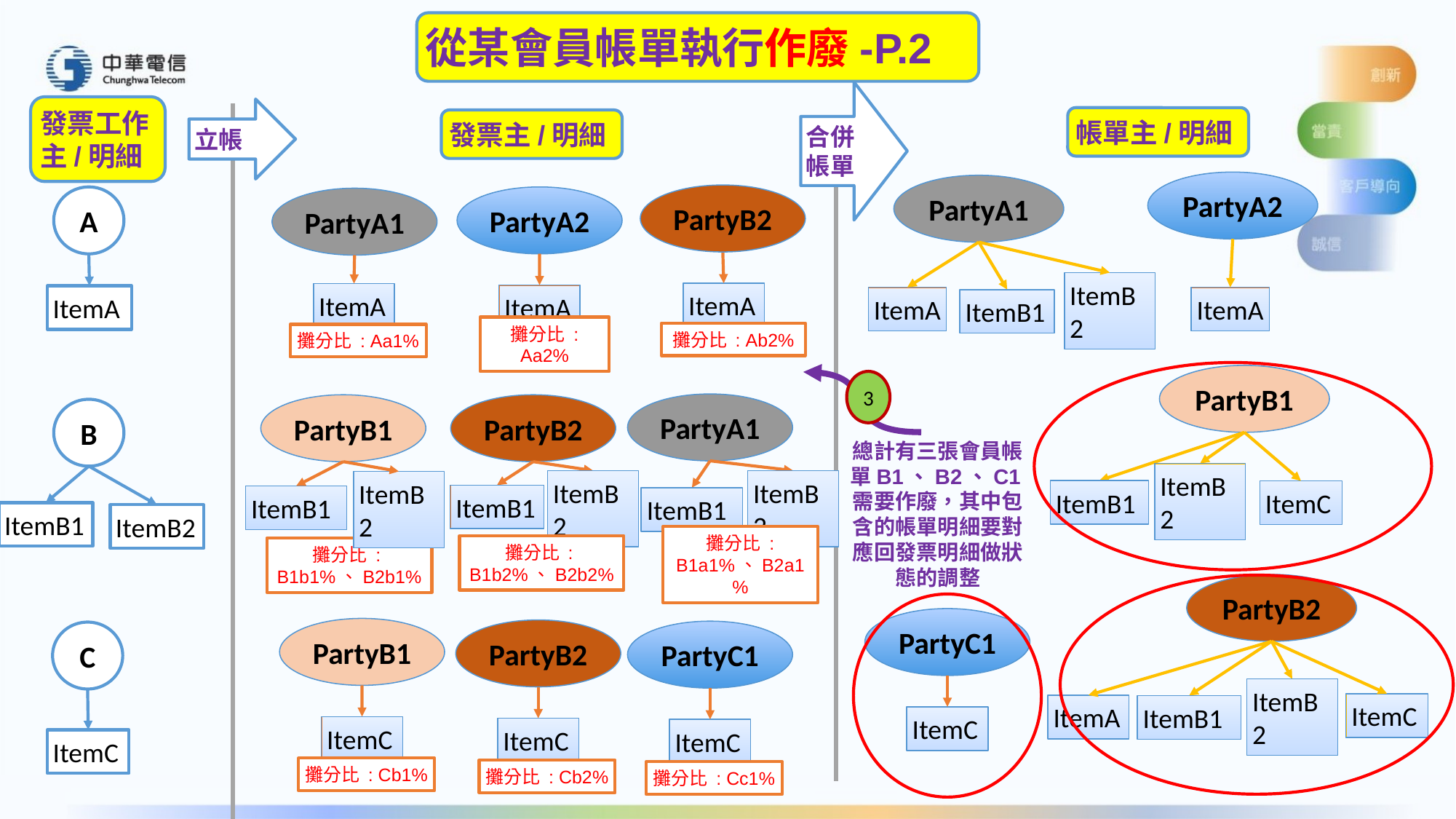

從某會員帳單執行作廢-P.2
合併帳單
發票工作主/明細
立帳
帳單主/明細
發票主/明細
PartyA2
PartyA1
PartyB2
A
PartyA2
PartyA1
ItemA
ItemA
ItemA
ItemA
ItemA
ItemA
ItemB2
ItemB1
攤分比 : Ab2%
攤分比 : Aa1%
攤分比 : Aa2%

PartyB1
3
PartyA1
PartyB1
PartyB2
B
總計有三張會員帳單B1、B2、C1需要作廢，其中包含的帳單明細要對應回發票明細做狀態的調整
ItemB2
ItemB1
ItemC
ItemB1
ItemB1
ItemB2
ItemB2
ItemB2
ItemB1
ItemB1
ItemB2
攤分比 :
B1b2%、B2b2%
攤分比 : B1a1%、B2a1%
攤分比 :
B1b1%、B2b1%
PartyB2

PartyC1
PartyB1
PartyB2
PartyC1
C
ItemC
ItemA
ItemB2
ItemB1
ItemC
ItemC
ItemC
ItemC
ItemC
攤分比 : Cb1%
攤分比 : Cb2%
攤分比 : Cc1%